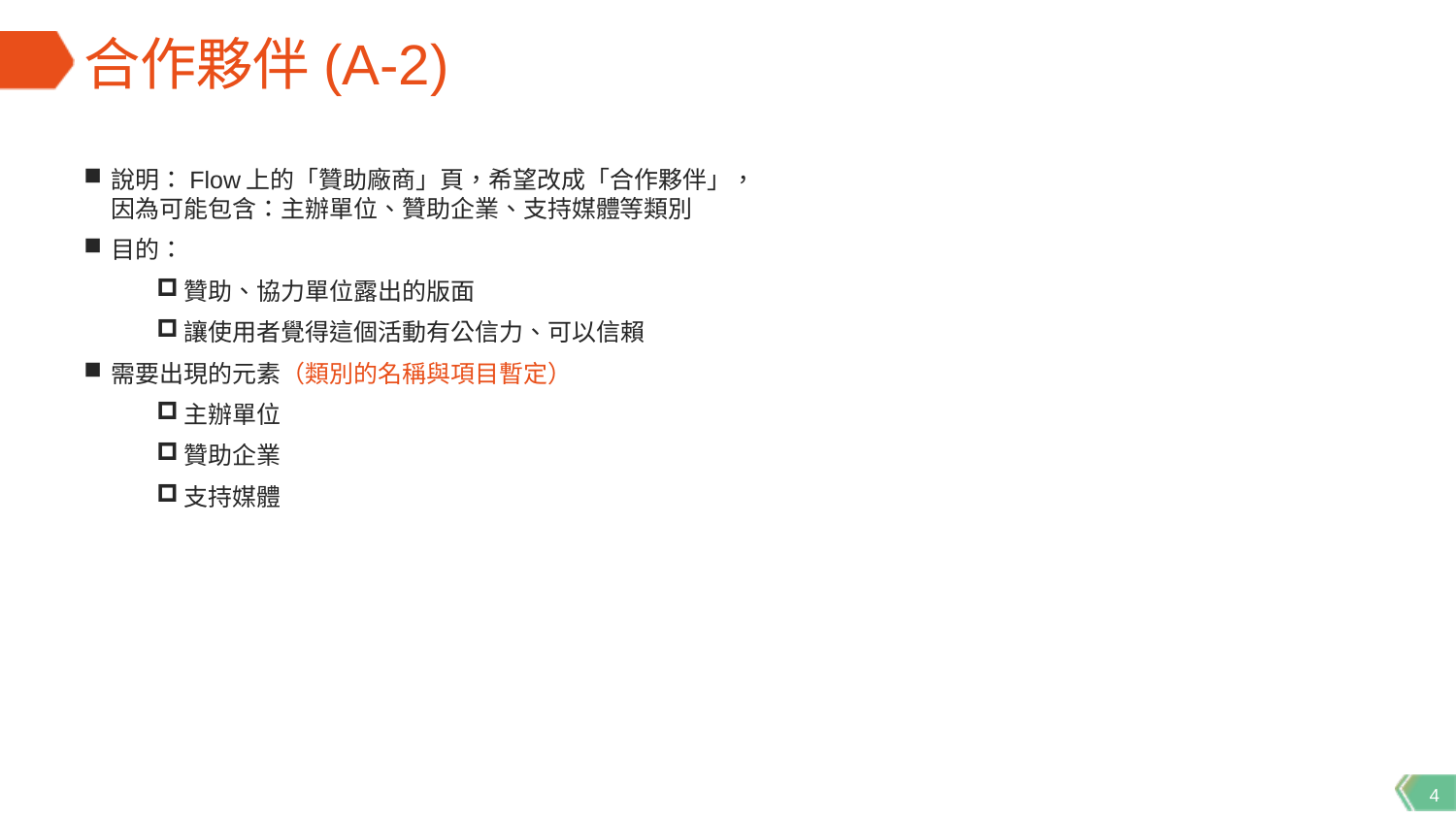

# 合作夥伴(A-2)
說明：Flow上的「贊助廠商」頁，希望改成「合作夥伴」，因為可能包含：主辦單位、贊助企業、支持媒體等類別
目的：
贊助、協力單位露出的版面
讓使用者覺得這個活動有公信力、可以信賴
需要出現的元素（類別的名稱與項目暫定）
主辦單位
贊助企業
支持媒體
4